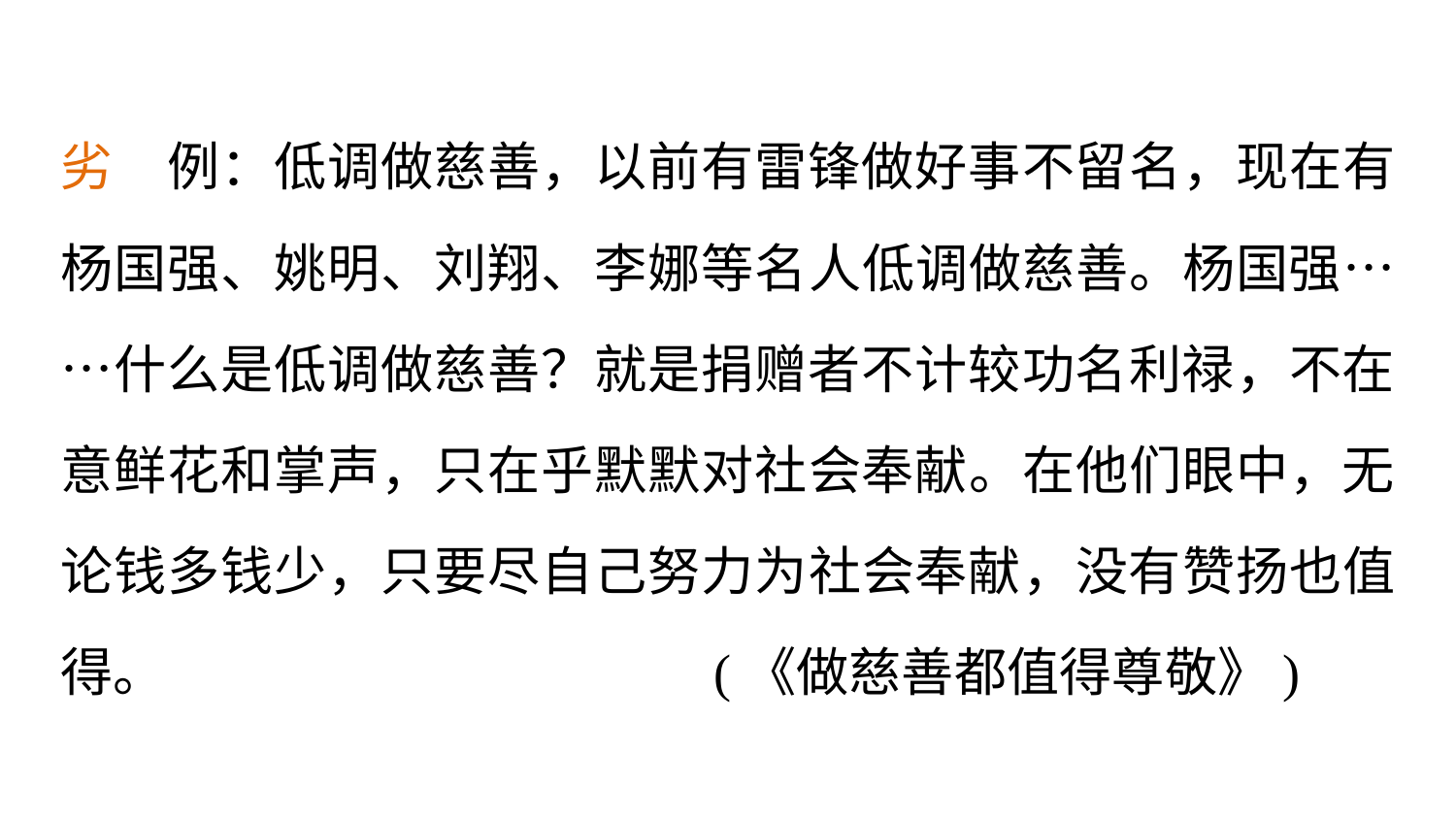

劣　例：低调做慈善，以前有雷锋做好事不留名，现在有杨国强、姚明、刘翔、李娜等名人低调做慈善。杨国强……什么是低调做慈善？就是捐赠者不计较功名利禄，不在意鲜花和掌声，只在乎默默对社会奉献。在他们眼中，无论钱多钱少，只要尽自己努力为社会奉献，没有赞扬也值得。                                             (《做慈善都值得尊敬》)